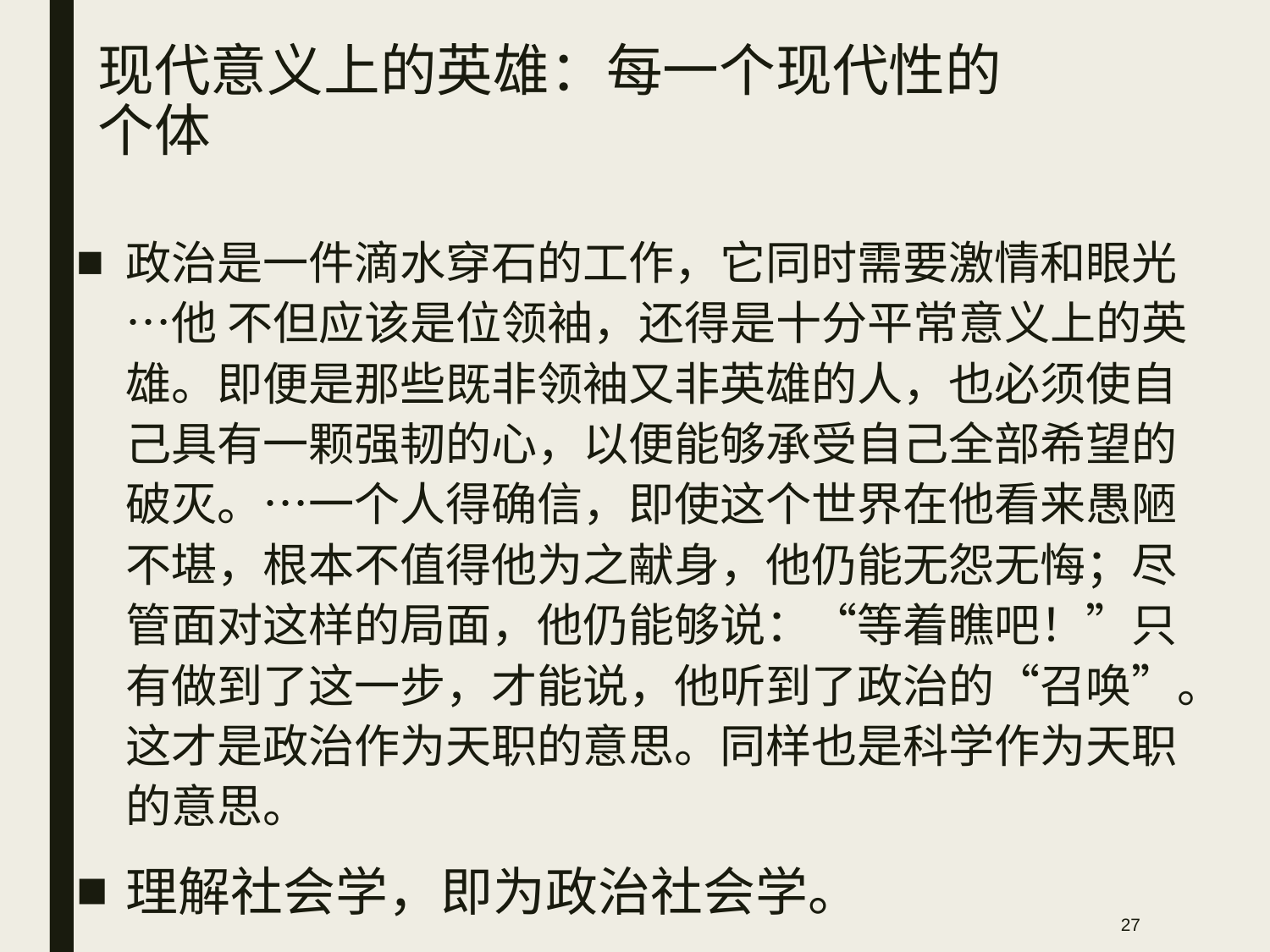

# 现代意义上的英雄：每一个现代性的 个体
政治是一件滴水穿石的工作，它同时需要激情和眼光…他 不但应该是位领袖，还得是十分平常意义上的英雄。即便是那些既非领袖又非英雄的人，也必须使自己具有一颗强韧的心，以便能够承受自己全部希望的破灭。…一个人得确信，即使这个世界在他看来愚陋不堪，根本不值得他为之献身，他仍能无怨无悔；尽管面对这样的局面，他仍能够说：“等着瞧吧！”只有做到了这一步，才能说，他听到了政治的“召唤”。这才是政治作为天职的意思。同样也是科学作为天职的意思。
理解社会学，即为政治社会学。

27